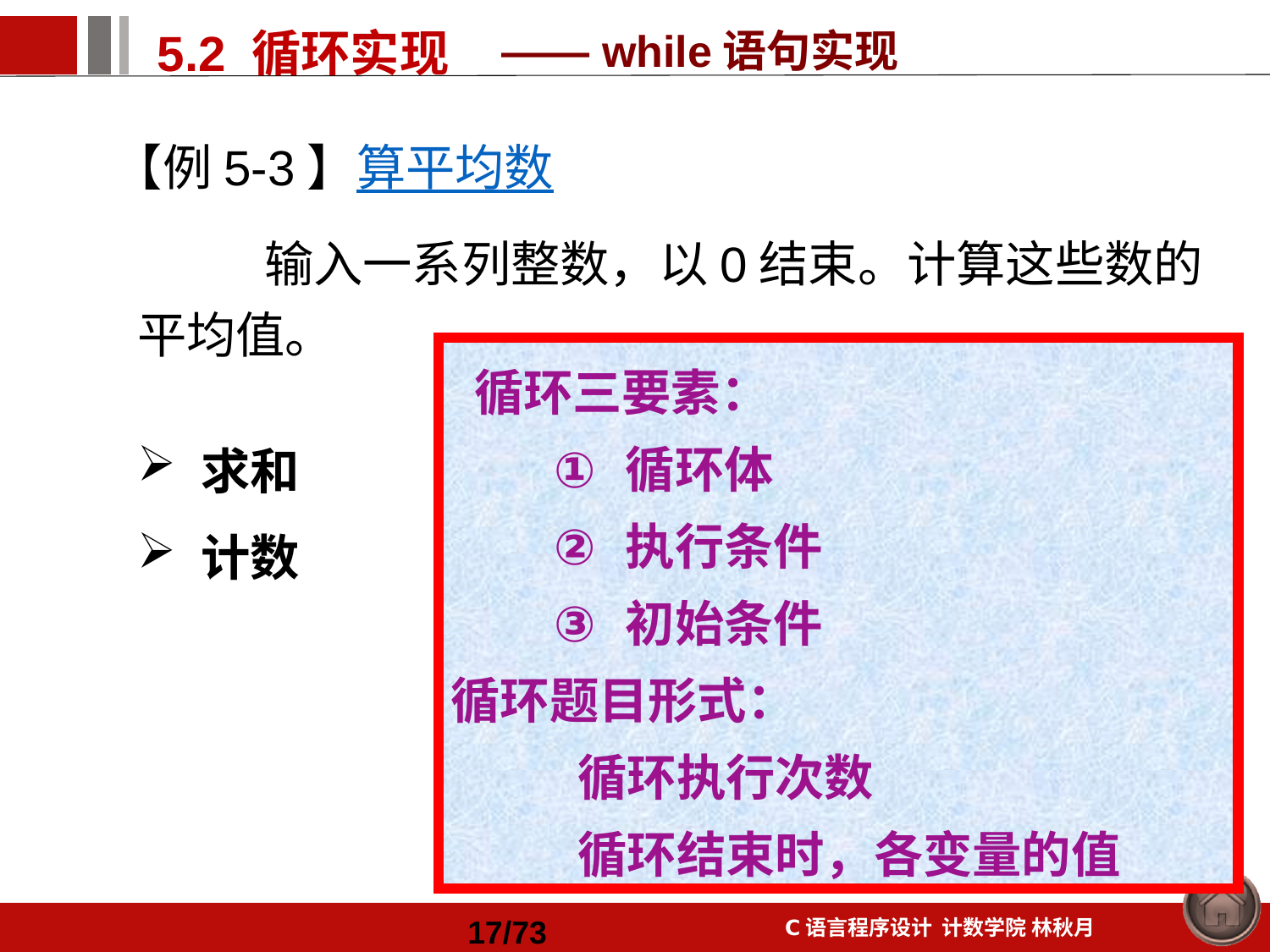

—— while语句实现
【例5-3】算平均数
		输入一系列整数，以0结束。计算这些数的平均值。
 循环三要素：
循环体
执行条件
初始条件
循环题目形式：
	循环执行次数
	循环结束时，各变量的值
求和
计数